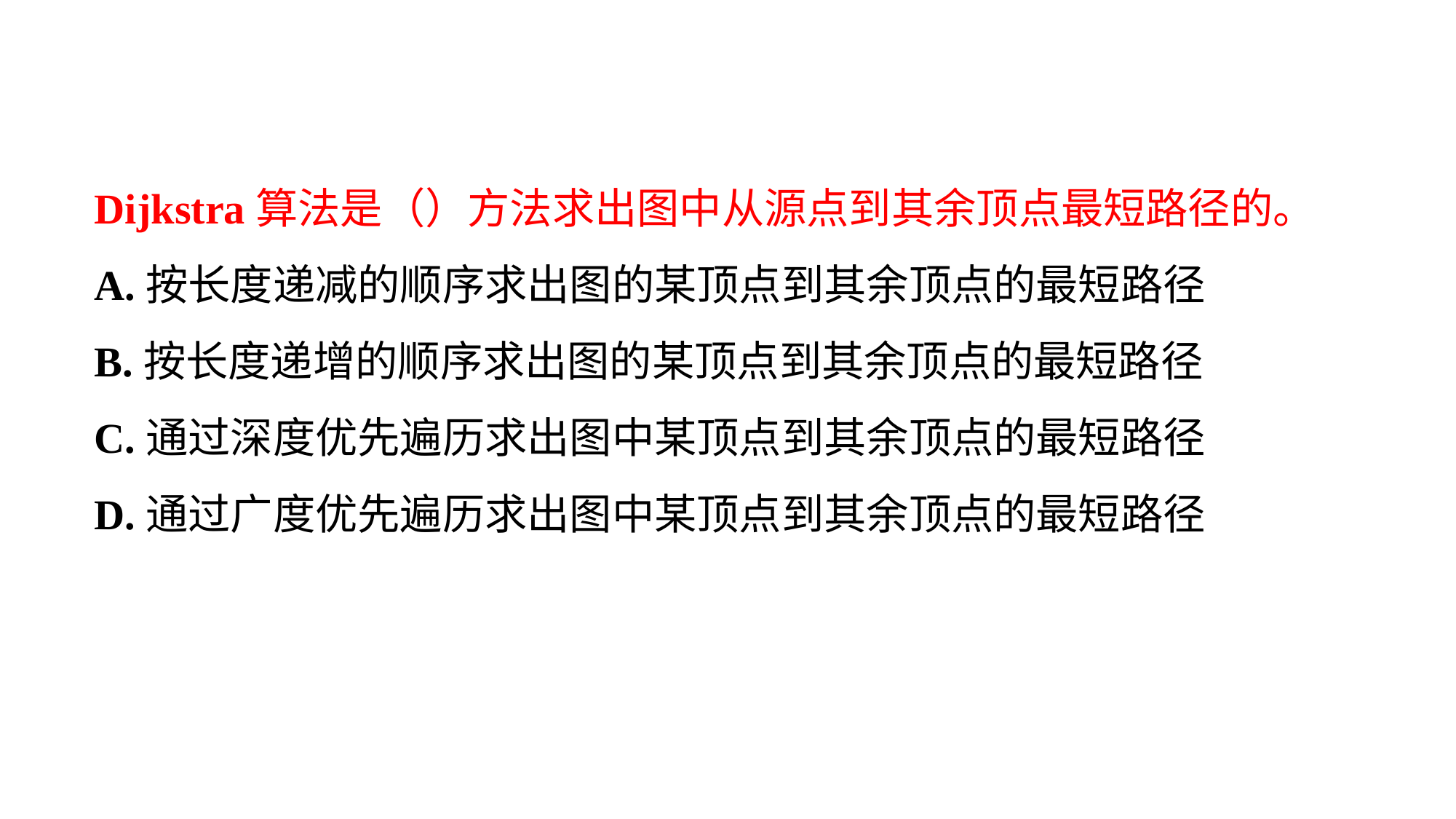

Dijkstra算法是（）方法求出图中从源点到其余顶点最短路径的。
A.按长度递减的顺序求出图的某顶点到其余顶点的最短路径
B.按长度递增的顺序求出图的某顶点到其余顶点的最短路径
C.通过深度优先遍历求出图中某顶点到其余顶点的最短路径
D.通过广度优先遍历求出图中某顶点到其余顶点的最短路径